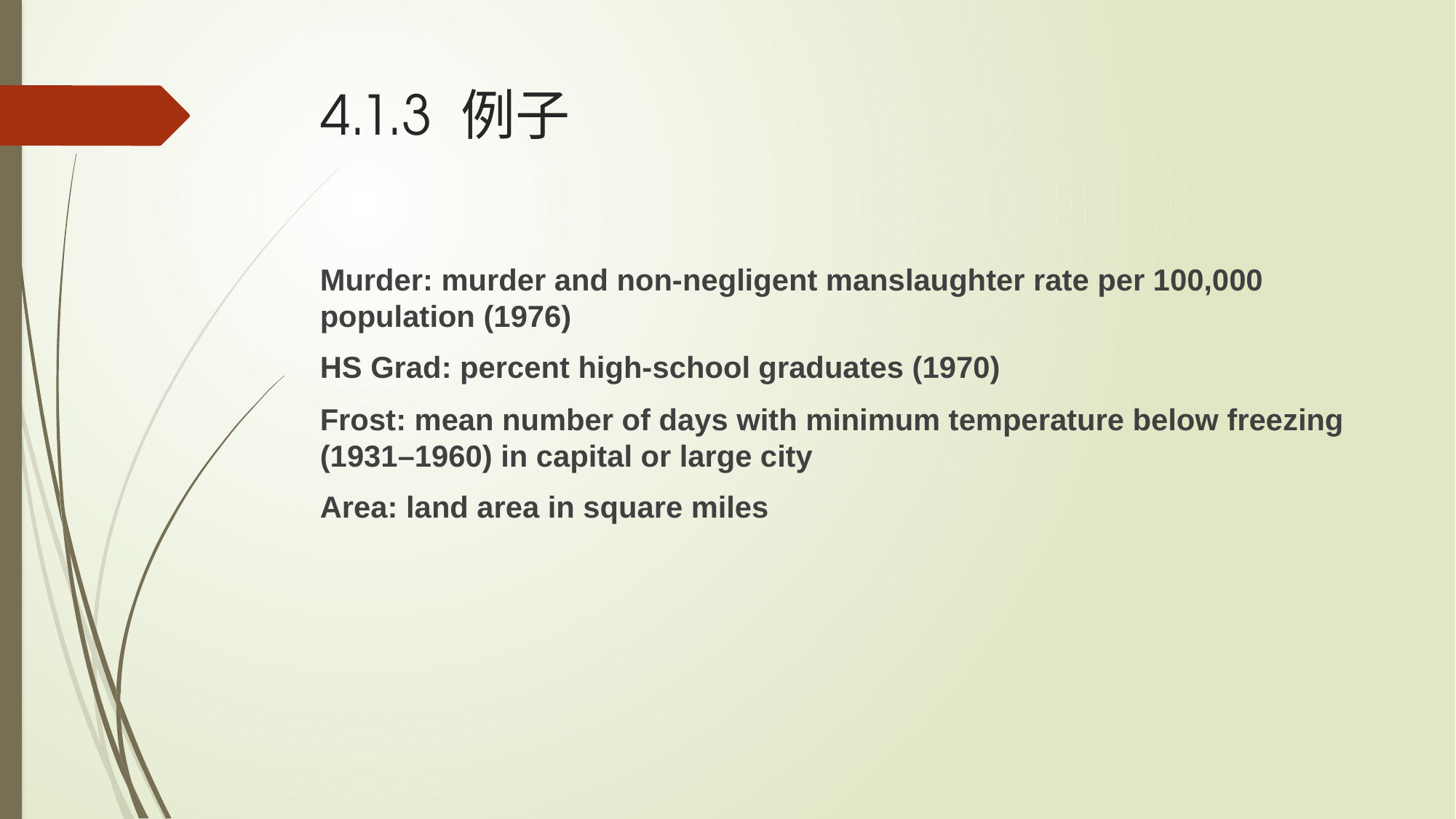

# 4.1.3 例子
Murder: murder and non-negligent manslaughter rate per 100,000 population (1976)
HS Grad: percent high-school graduates (1970)
Frost: mean number of days with minimum temperature below freezing (1931–1960) in capital or large city
Area: land area in square miles